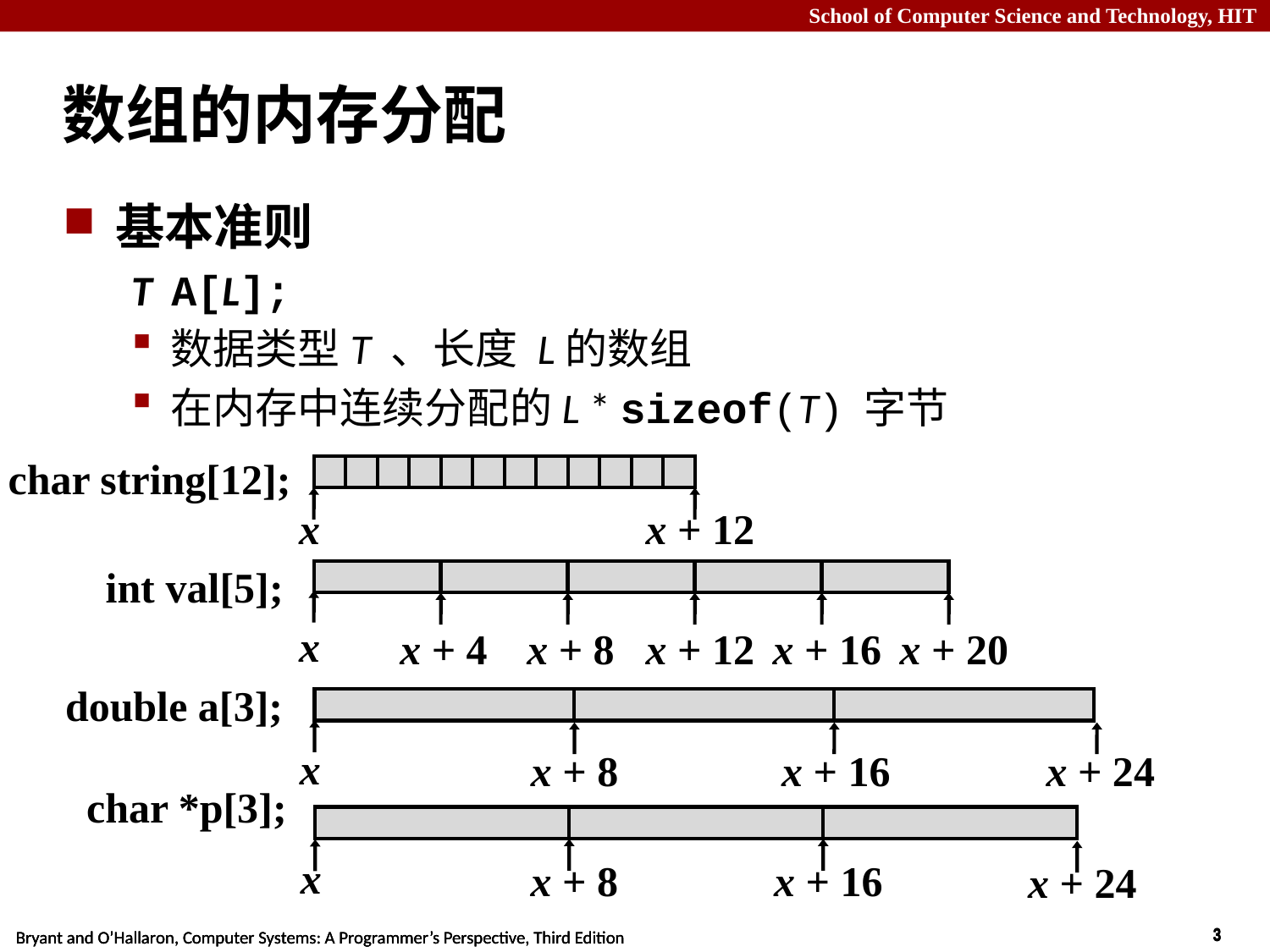

# 数组的内存分配
基本准则
T  A[L];
数据类型T 、长度 L的数组
在内存中连续分配的L * sizeof(T) 字节
char string[12];

x
x + 12
int val[5];

x
x + 4
x + 8
x + 12
x + 16
x + 20
double a[3];

x
x + 8
x + 16
x + 24
char *p[3];

x
x + 8
x + 16
x + 24